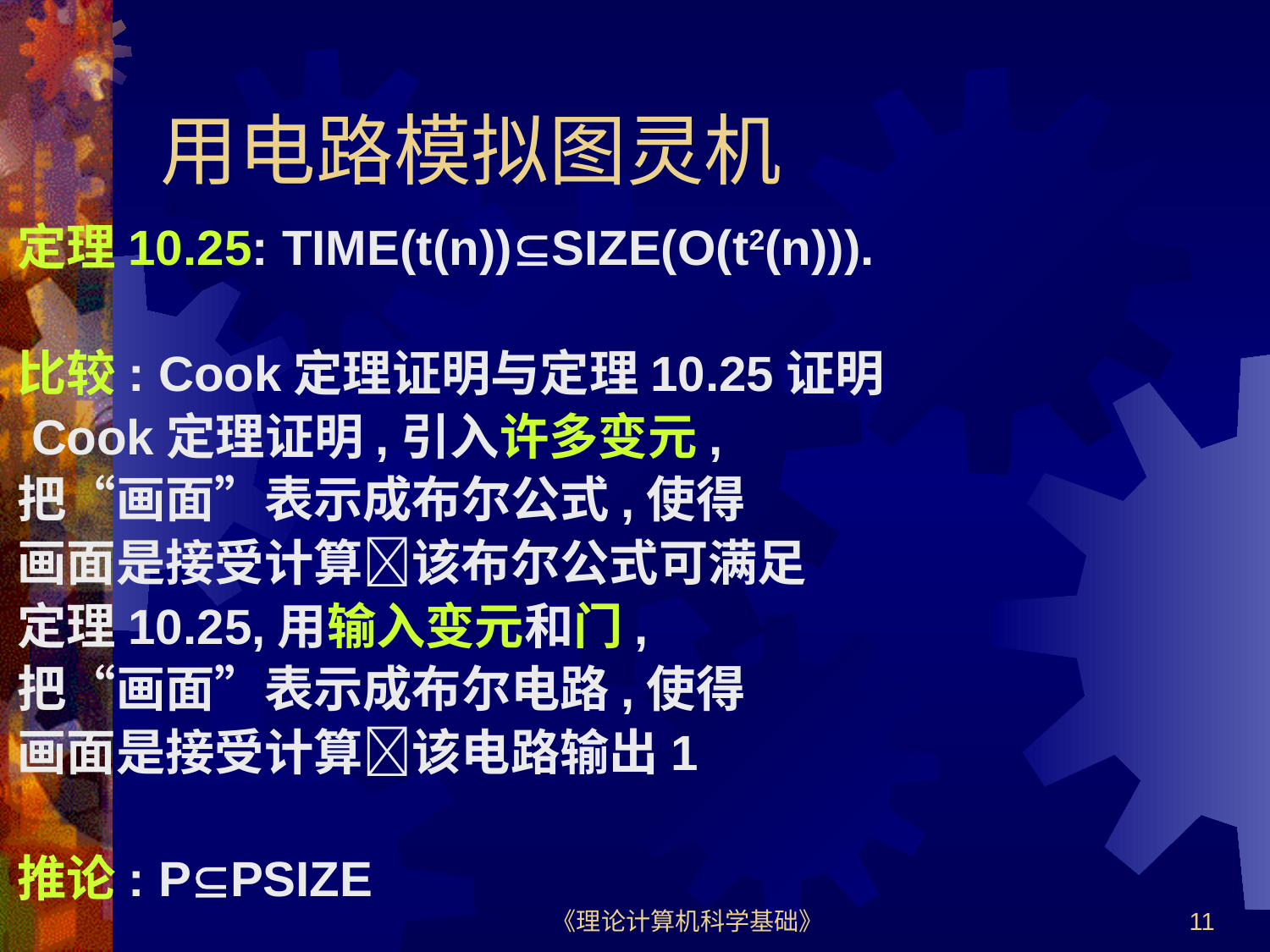

# 用电路模拟图灵机
定理10.25: TIME(t(n))⊆SIZE(O(t2(n))).

比较: Cook定理证明与定理10.25证明
 Cook定理证明,引入许多变元,
把“画面”表示成布尔公式,使得
画面是接受计算⇔该布尔公式可满足
定理10.25,用输入变元和门,
把“画面”表示成布尔电路,使得
画面是接受计算⇔该电路输出1

推论: P⊆PSIZE
《理论计算机科学基础》
11